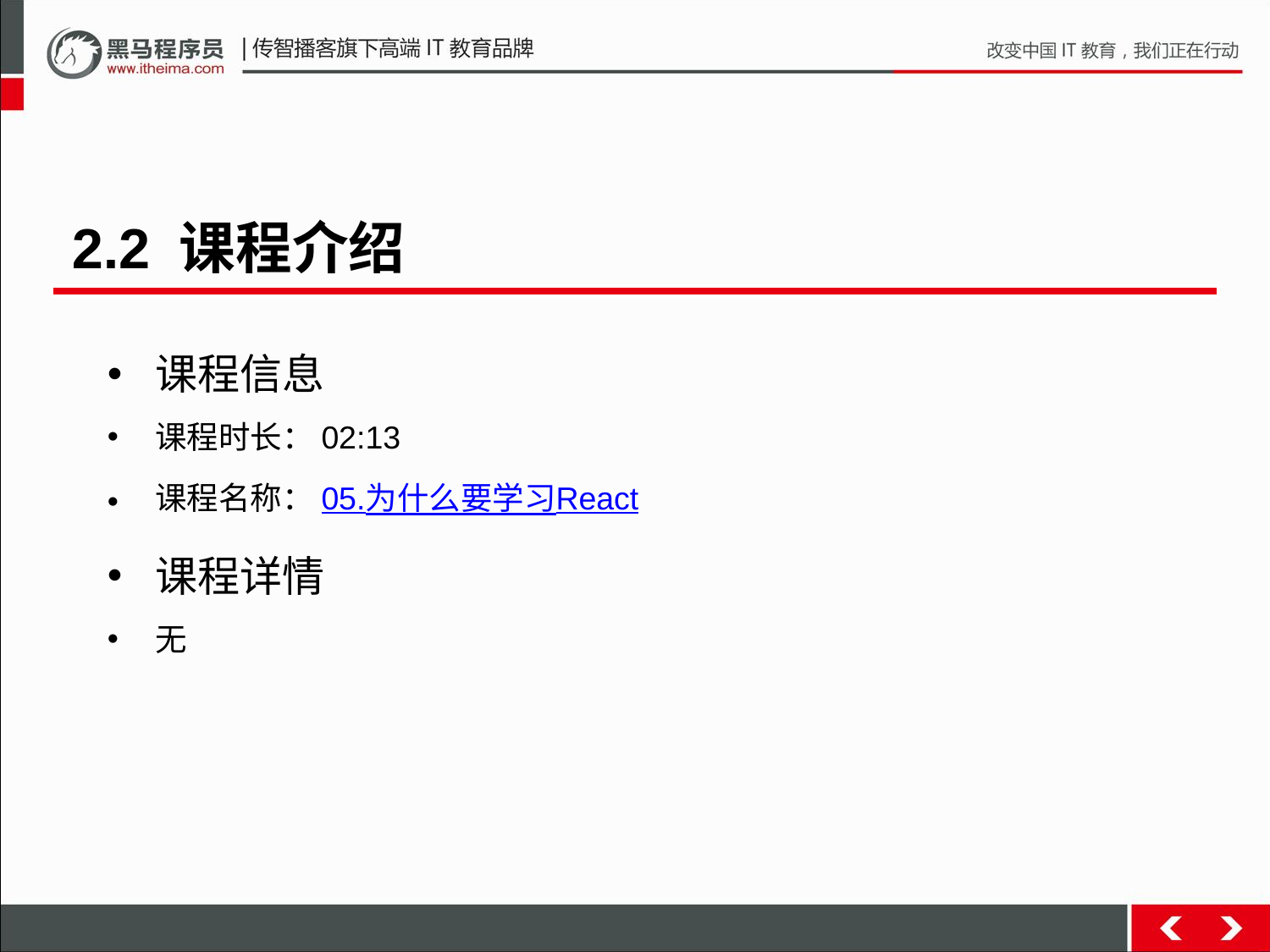

2.2 课程介绍
课程信息
课程时长：02:13
课程名称：05.为什么要学习React
课程详情
无